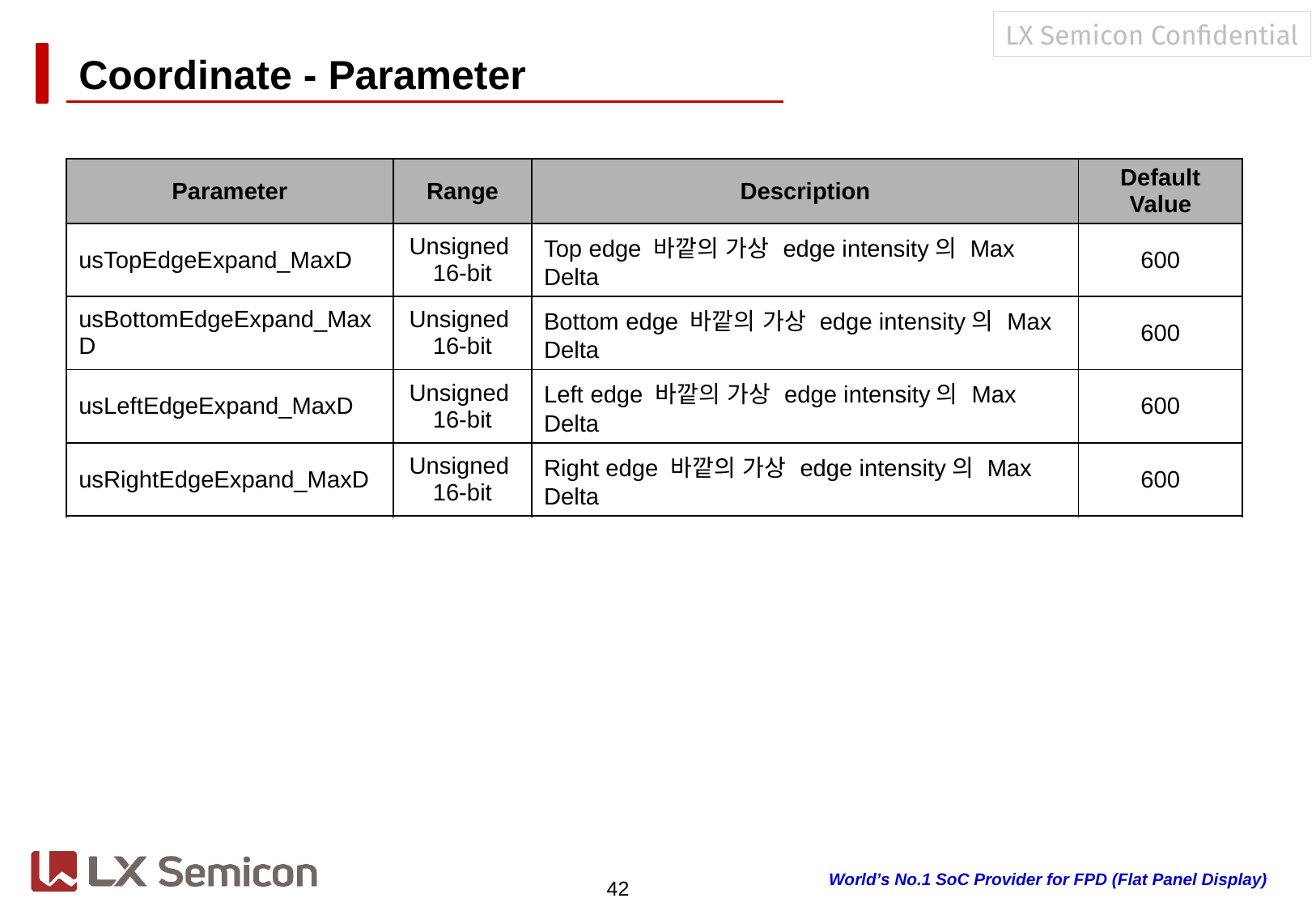

# Coordinate - Parameter
| Parameter | Range | Description | Default Value |
| --- | --- | --- | --- |
| usTopEdgeExpand\_MaxD | Unsigned 16-bit | Top edge 바깥의 가상 edge intensity의 Max Delta | 600 |
| usBottomEdgeExpand\_MaxD | Unsigned 16-bit | Bottom edge 바깥의 가상 edge intensity의 Max Delta | 600 |
| usLeftEdgeExpand\_MaxD | Unsigned 16-bit | Left edge 바깥의 가상 edge intensity의 Max Delta | 600 |
| usRightEdgeExpand\_MaxD | Unsigned 16-bit | Right edge 바깥의 가상 edge intensity의 Max Delta | 600 |